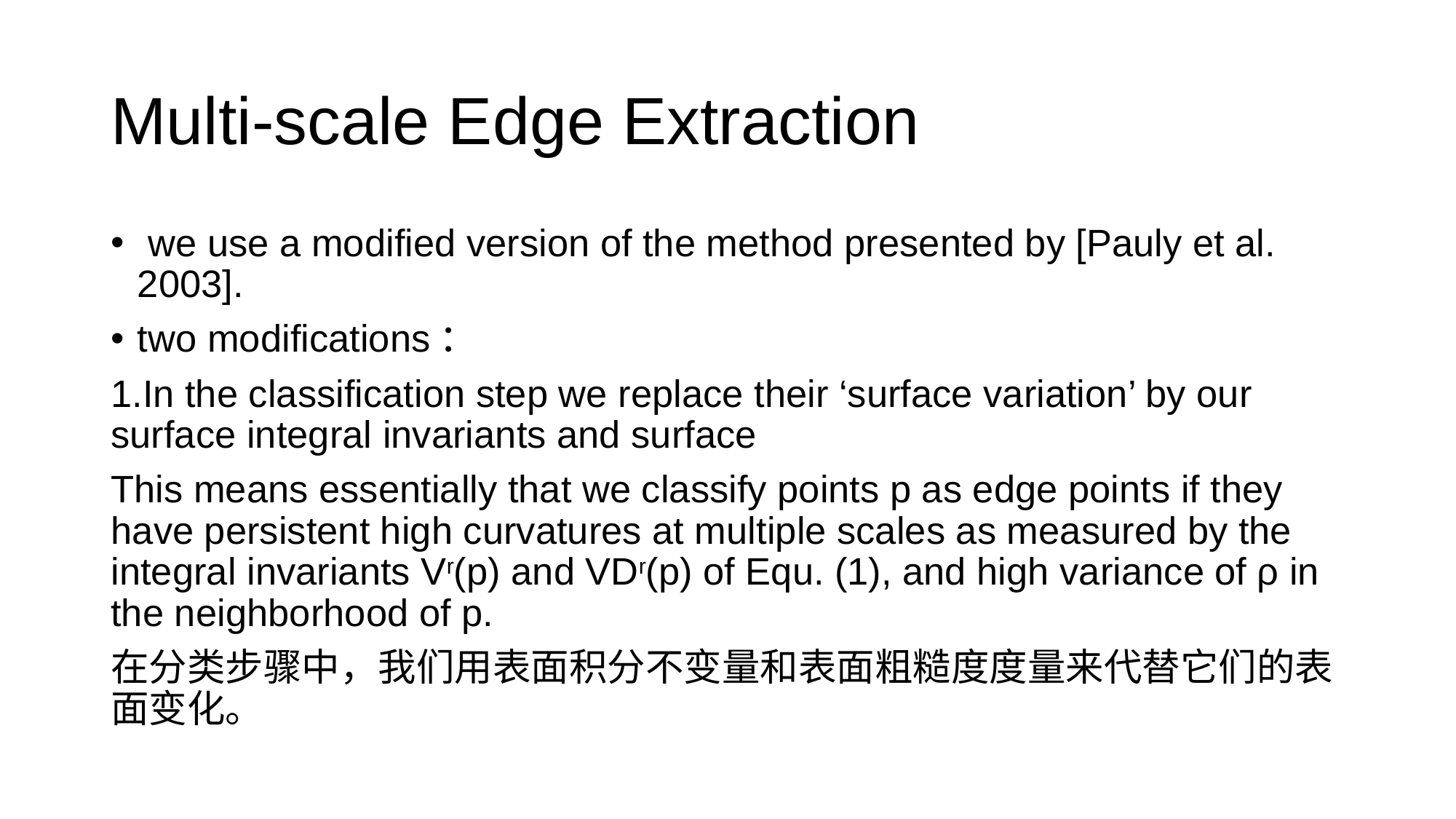

# Multi-scale Edge Extraction
 we use a modified version of the method presented by [Pauly et al. 2003].
two modifications：
1.In the classification step we replace their ‘surface variation’ by our surface integral invariants and surface
This means essentially that we classify points p as edge points if they have persistent high curvatures at multiple scales as measured by the integral invariants Vr(p) and VDr(p) of Equ. (1), and high variance of ρ in the neighborhood of p.
在分类步骤中，我们用表面积分不变量和表面粗糙度度量来代替它们的表面变化。